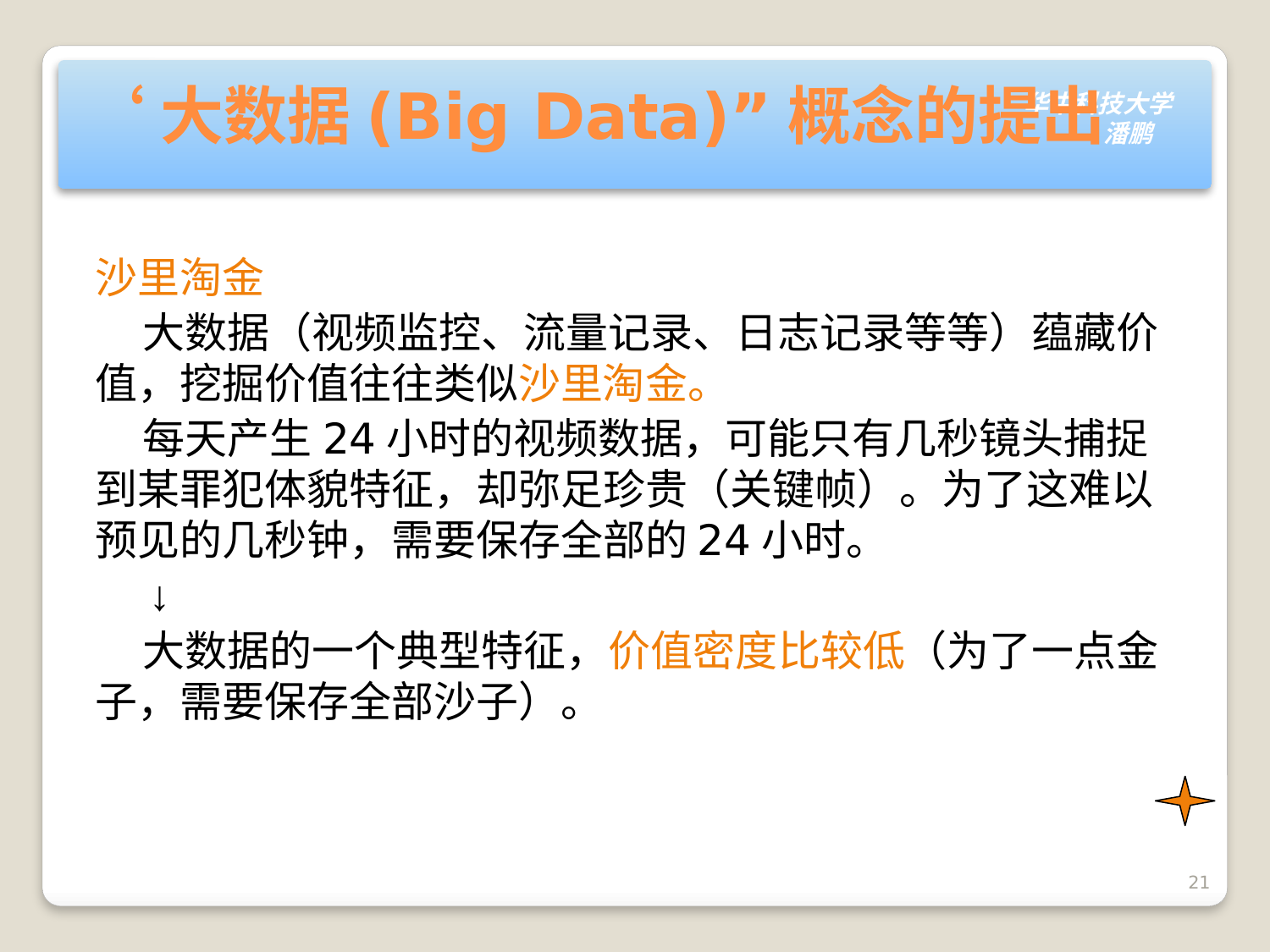

# ‘大数据(Big Data)”概念的提出
沙里淘金
    大数据（视频监控、流量记录、日志记录等等）蕴藏价值，挖掘价值往往类似沙里淘金。
    每天产生24小时的视频数据，可能只有几秒镜头捕捉到某罪犯体貌特征，却弥足珍贵（关键帧）。为了这难以预见的几秒钟，需要保存全部的24小时。
    ↓
    大数据的一个典型特征，价值密度比较低（为了一点金子，需要保存全部沙子）。

21